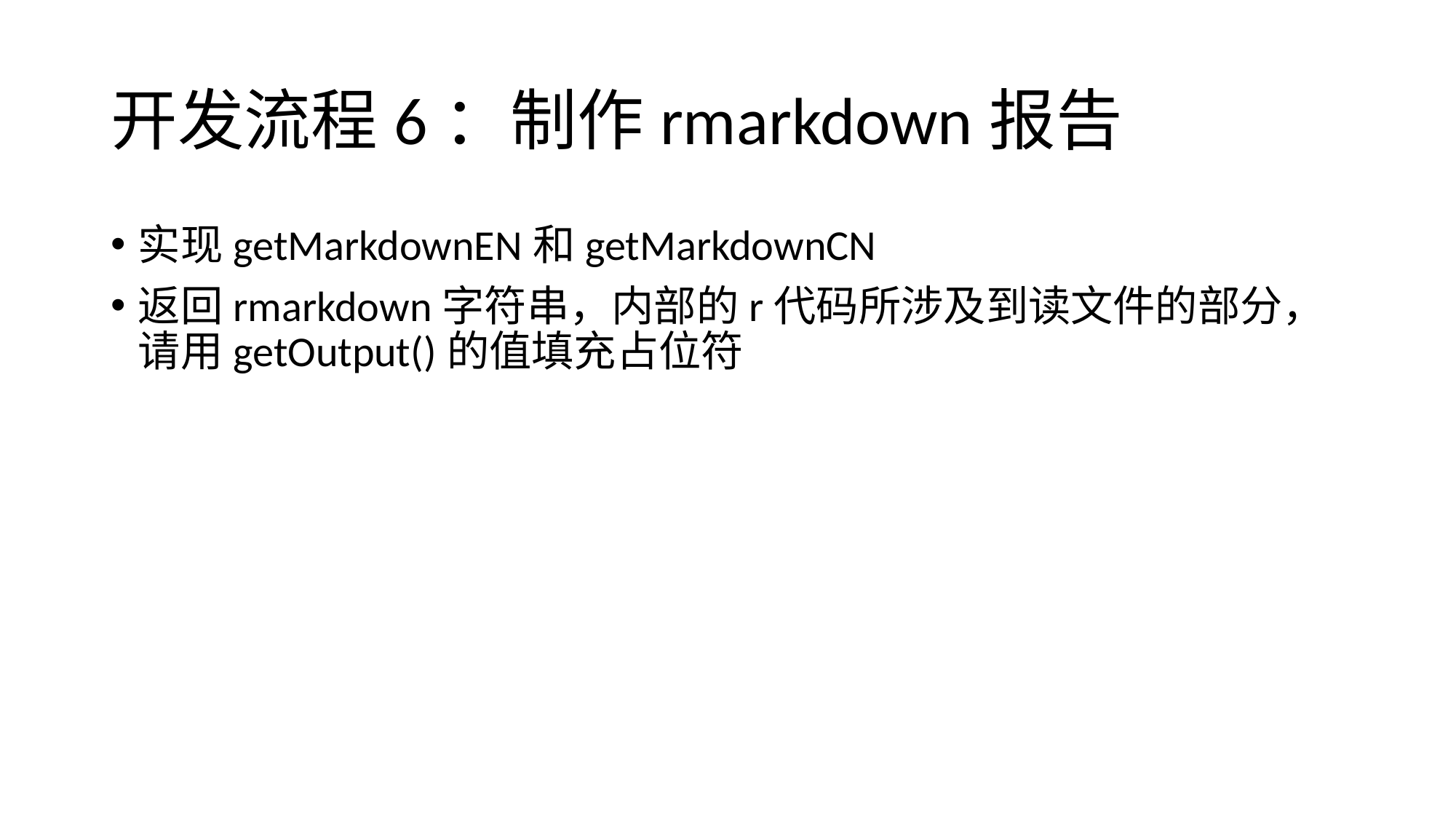

# 开发流程6：制作rmarkdown报告
实现getMarkdownEN和getMarkdownCN
返回rmarkdown字符串，内部的r代码所涉及到读文件的部分，请用getOutput()的值填充占位符